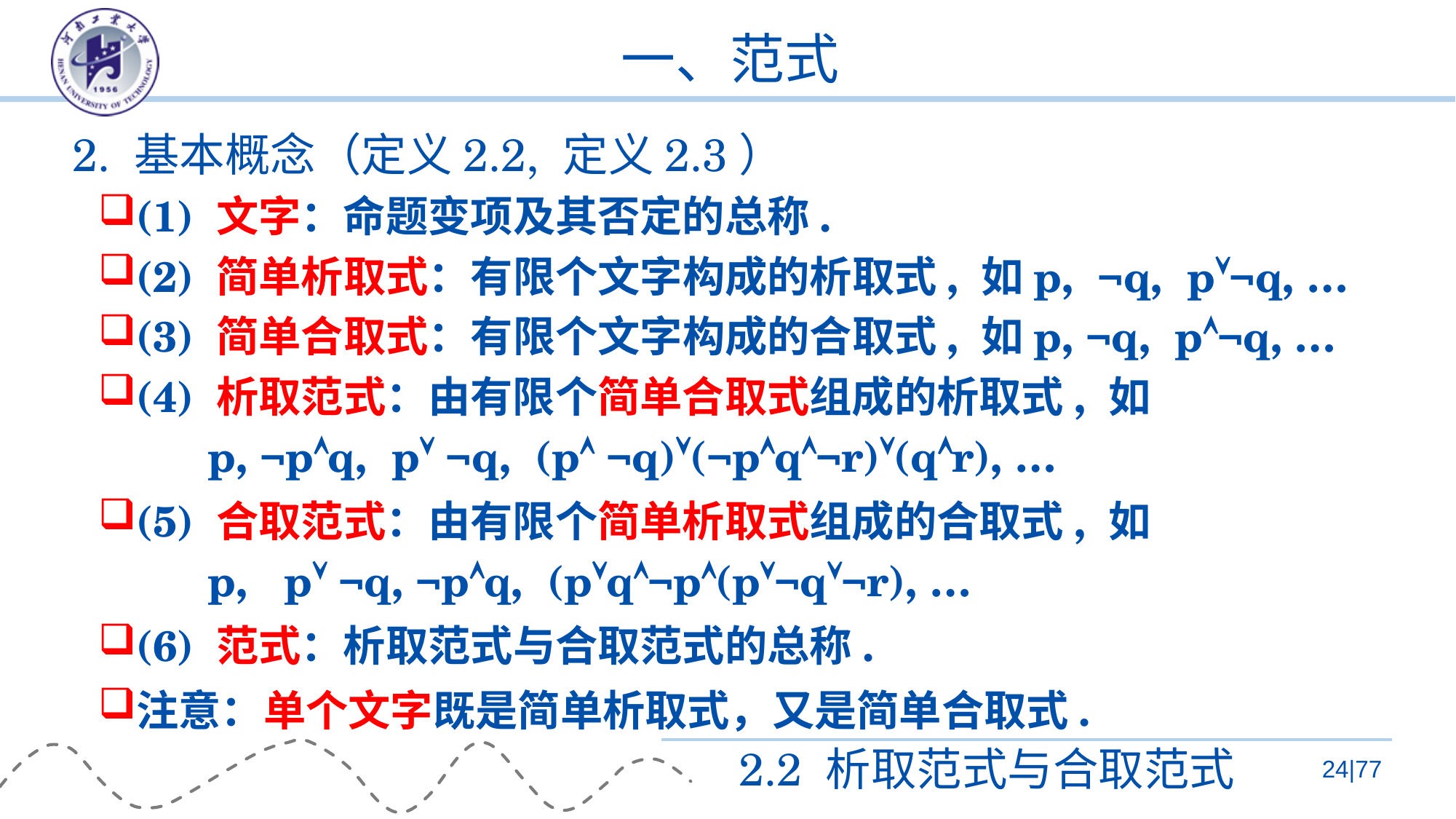

# 一、范式
2. 基本概念（定义2.2, 定义2.3）
(1) 文字：命题变项及其否定的总称.
(2) 简单析取式：有限个文字构成的析取式, 如p,  ¬q,  p∨¬q, …
(3) 简单合取式：有限个文字构成的合取式, 如p, ¬q,  p∧¬q, …
(4) 析取范式：由有限个简单合取式组成的析取式, 如
         p, ¬p∧q,  p∨ ¬q,  (p∧ ¬q)∨(¬p∧q∧¬r)∨(q∧r), …
(5) 合取范式：由有限个简单析取式组成的合取式, 如
         p,   p∨ ¬q, ¬p∧q,  (p∨q∧¬p∧(p∨¬q∨¬r), …
(6) 范式：析取范式与合取范式的总称.
注意：单个文字既是简单析取式，又是简单合取式.
2.2 析取范式与合取范式
24|77